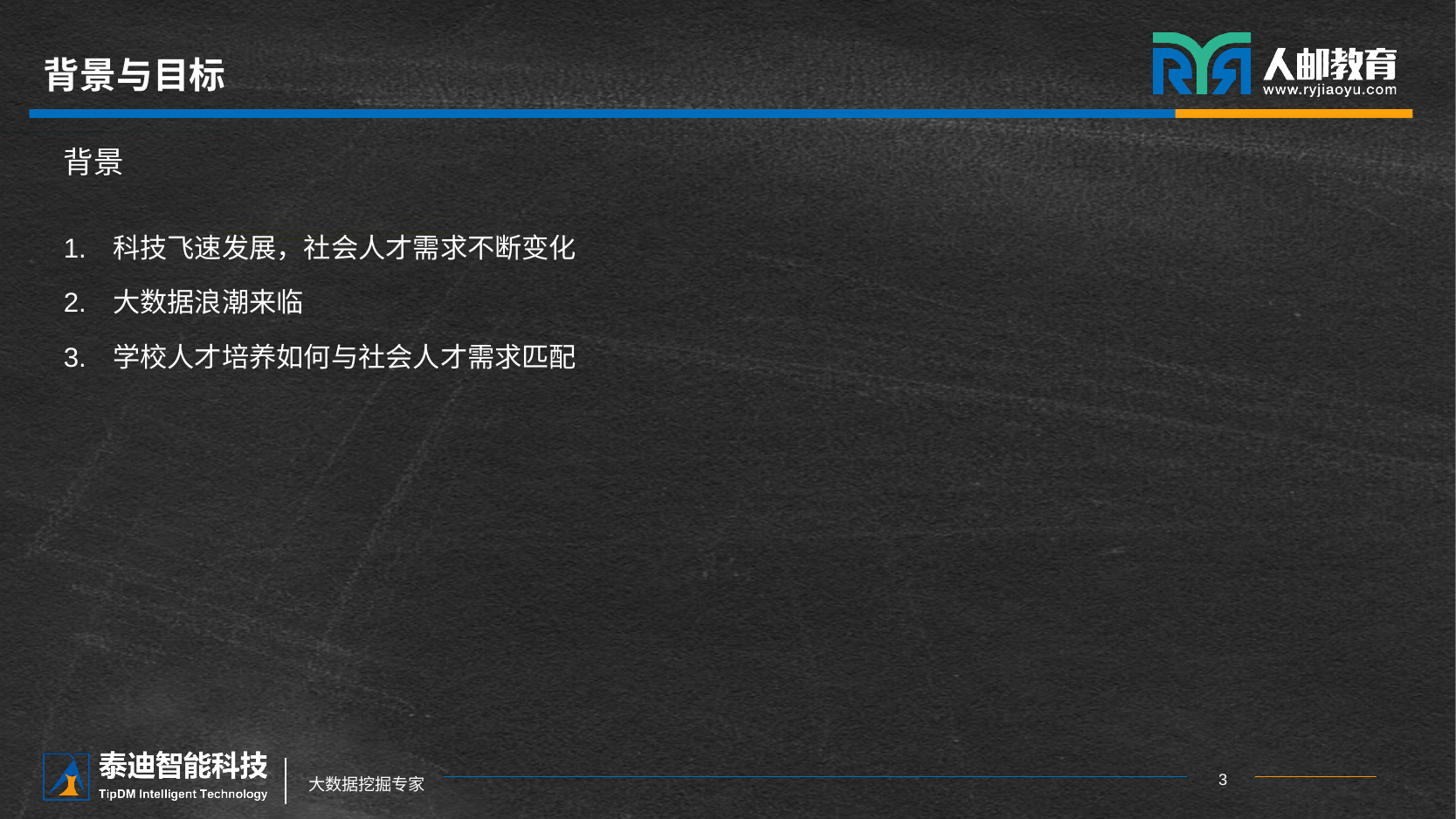

# 背景与目标
背景
科技飞速发展，社会人才需求不断变化
大数据浪潮来临
学校人才培养如何与社会人才需求匹配